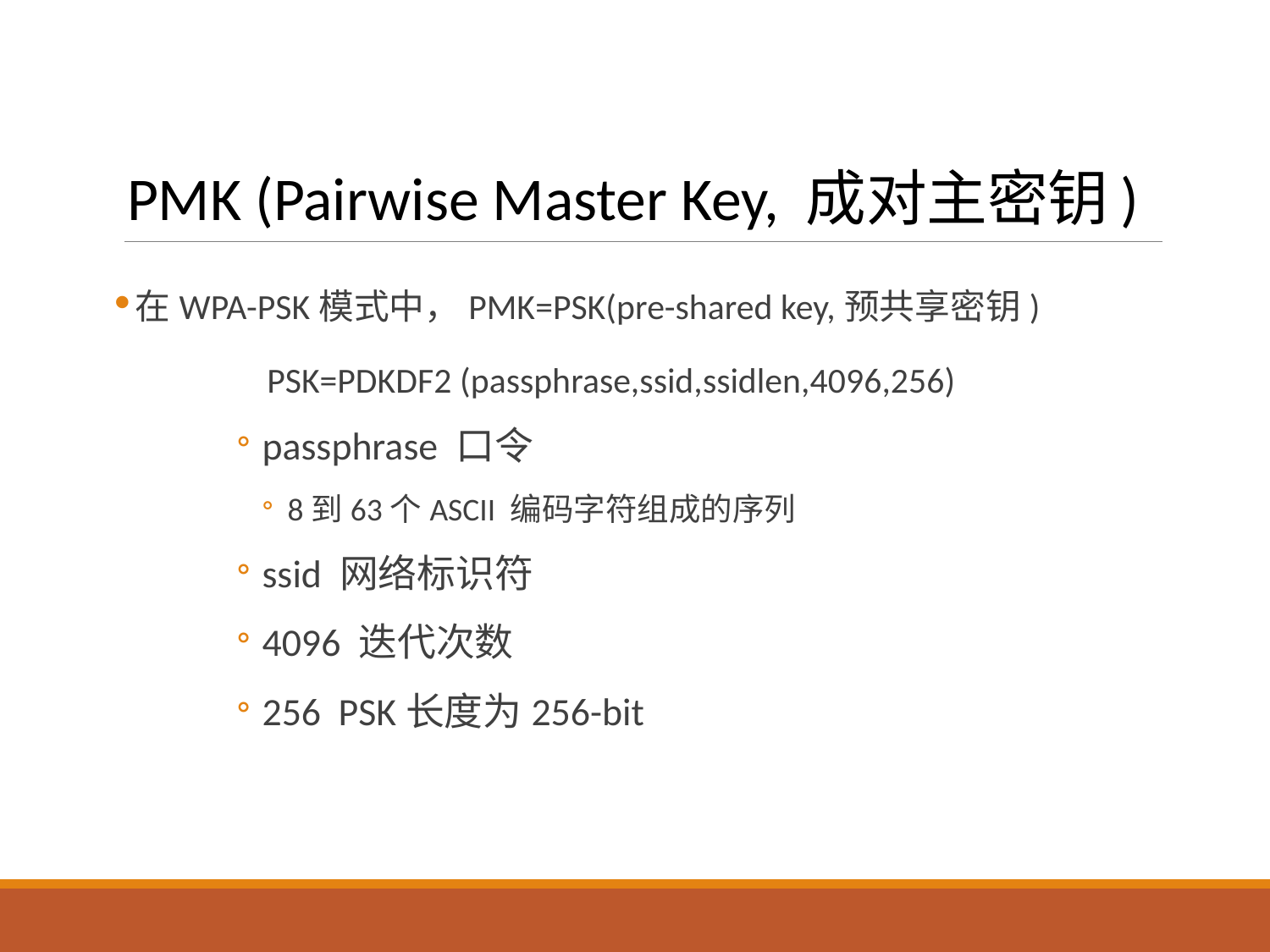

# PMK (Pairwise Master Key, 成对主密钥)
在WPA-PSK模式中，PMK=PSK(pre-shared key,预共享密钥)
                   PSK=PDKDF2 (passphrase,ssid,ssidlen,4096,256)
passphrase 口令
8到63个ASCII 编码字符组成的序列
ssid 网络标识符
4096 迭代次数
256  PSK长度为256-bit

19